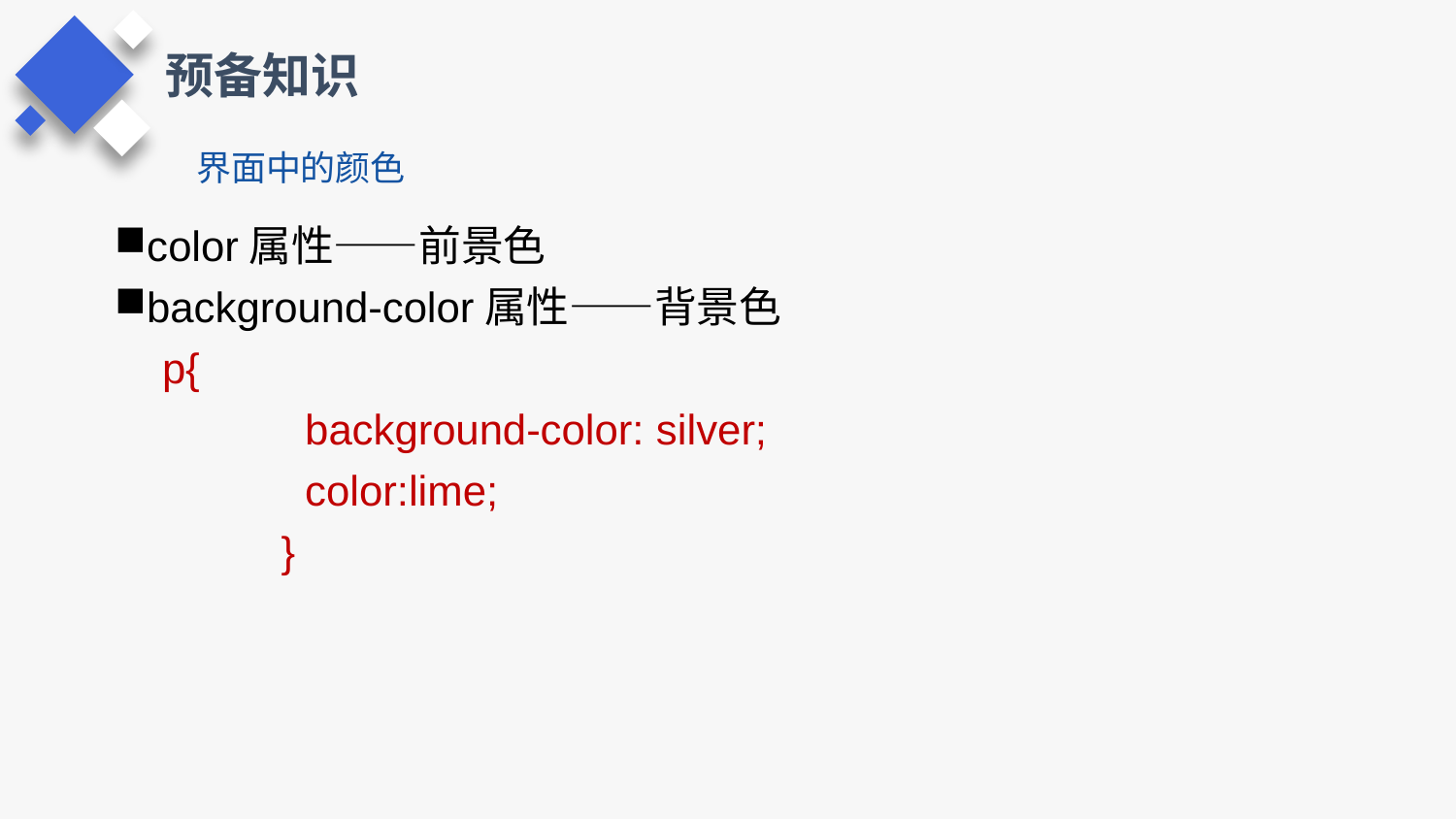

预备知识

# 界面中的颜色
color属性——前景色
background-color属性——背景色
    p{
                background-color: silver;
                color:lime;
              }